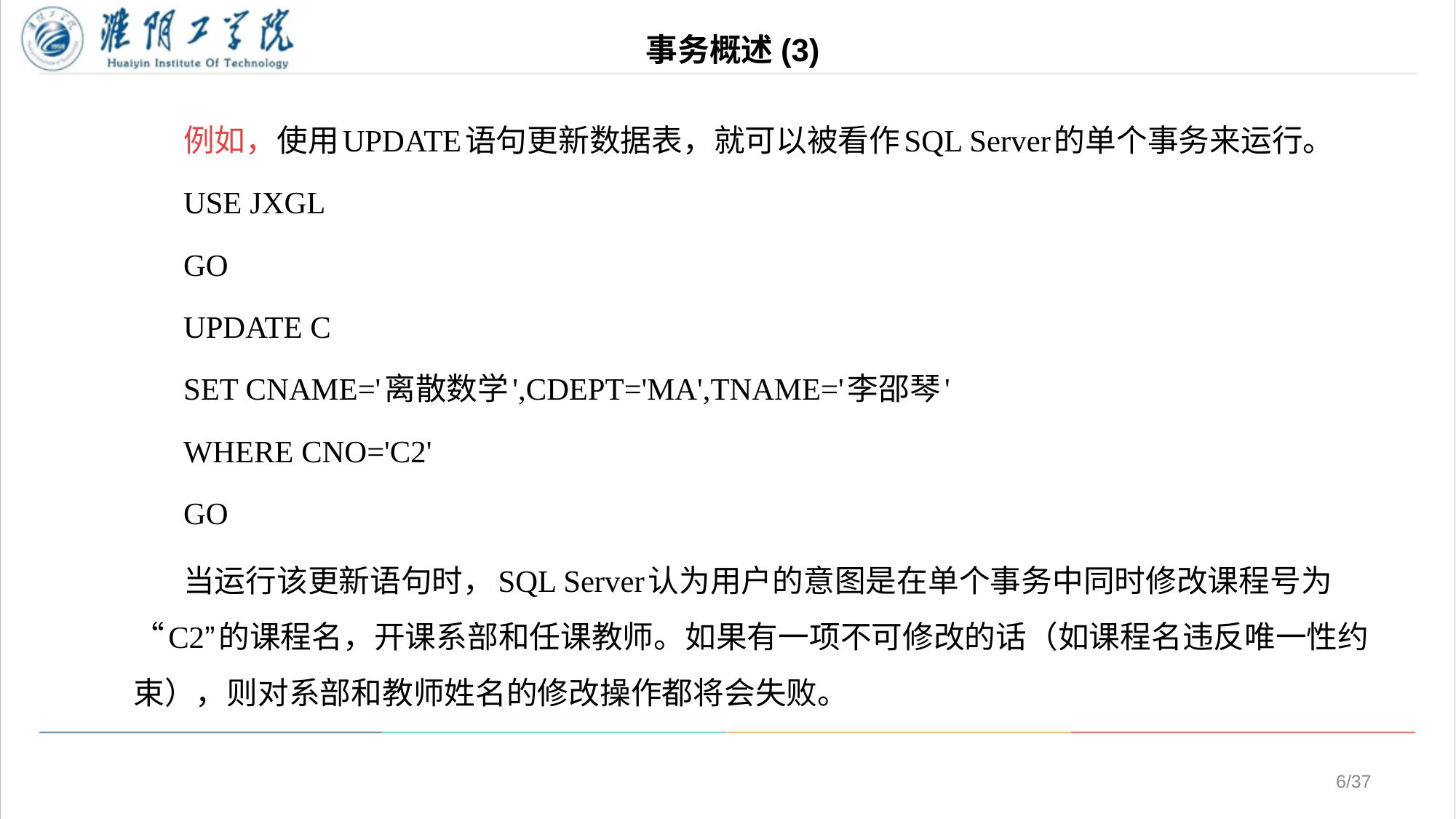

# 事务概述(3)
例如，使用UPDATE语句更新数据表，就可以被看作SQL Server的单个事务来运行。
USE JXGL
GO
UPDATE C
SET CNAME='离散数学',CDEPT='MA',TNAME='李邵琴'
WHERE CNO='C2'
GO
当运行该更新语句时，SQL Server认为用户的意图是在单个事务中同时修改课程号为“C2”的课程名，开课系部和任课教师。如果有一项不可修改的话（如课程名违反唯一性约束），则对系部和教师姓名的修改操作都将会失败。

6/37